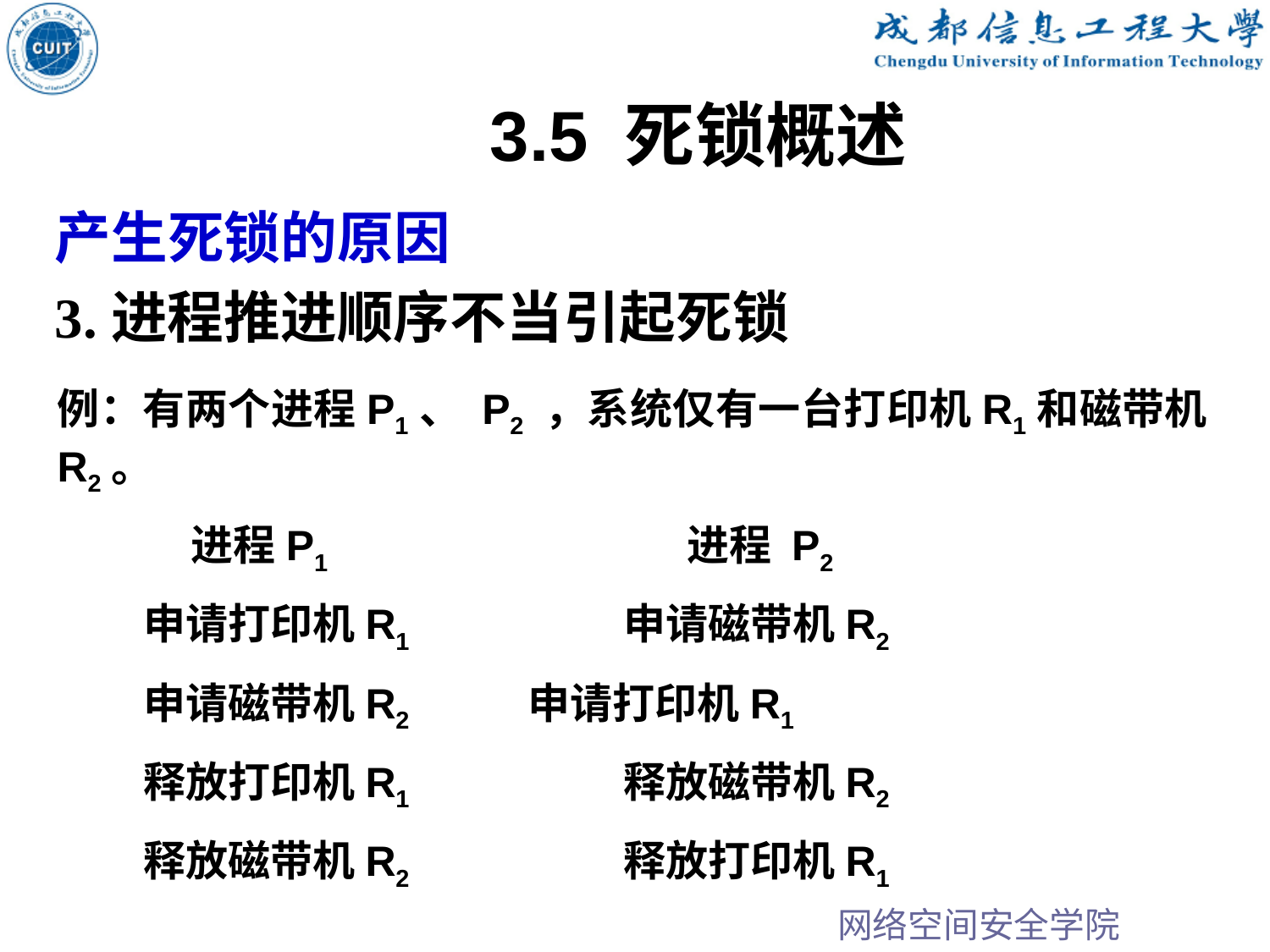

3.5 死锁概述
产生死锁的原因
3.进程推进顺序不当引起死锁
例：有两个进程P1、 P2 ，系统仅有一台打印机R1和磁带机R2。
             进程P1                                 进程 P2
        申请打印机R1 	                  申请磁带机R2
        申请磁带机R2                申请打印机R1
        释放打印机R1 	                  释放磁带机R2
        释放磁带机R2 	                  释放打印机R1